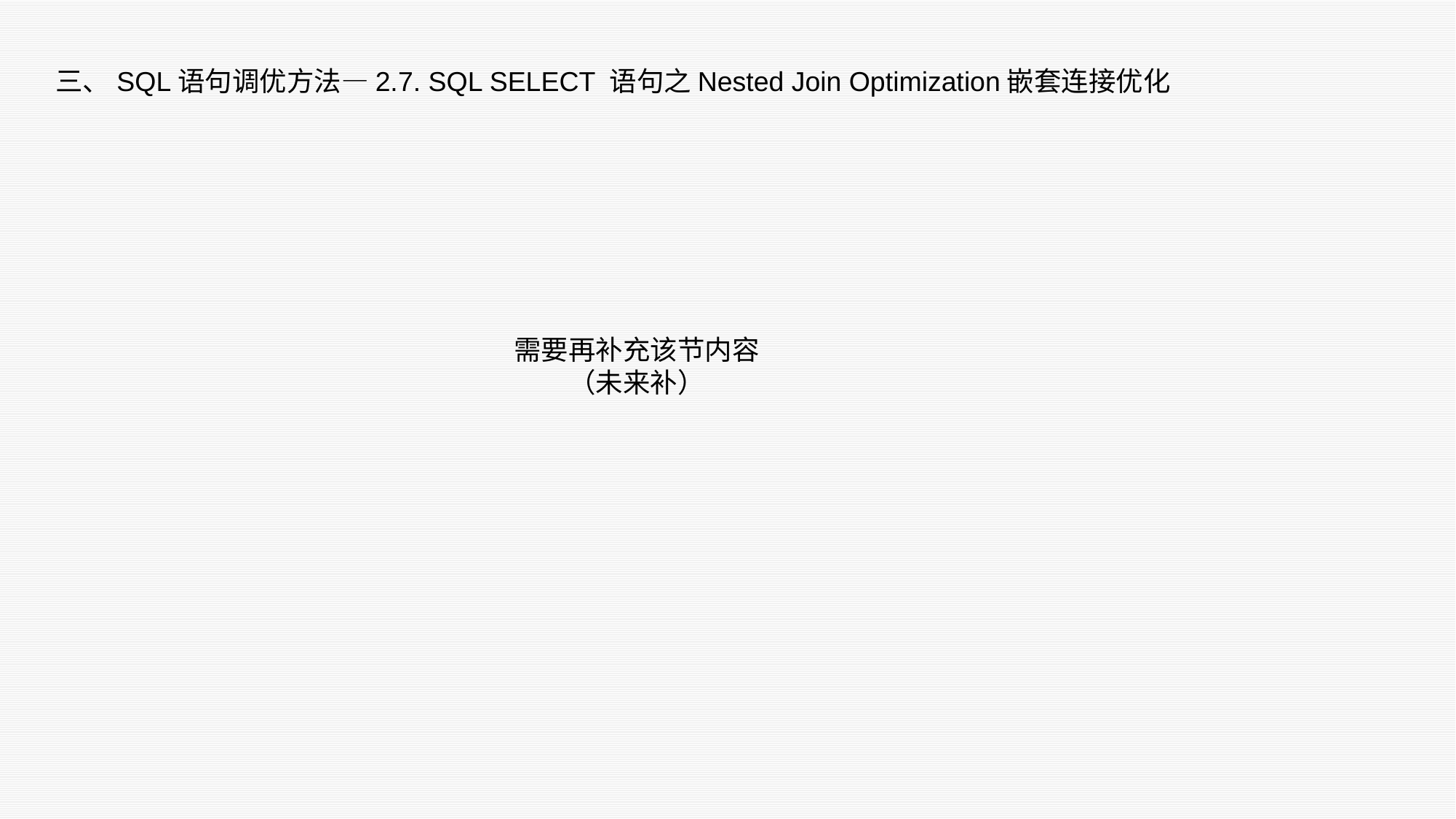

三、SQL语句调优方法—2.7. SQL SELECT 语句之Nested Join Optimization嵌套连接优化
需要再补充该节内容（未来补）